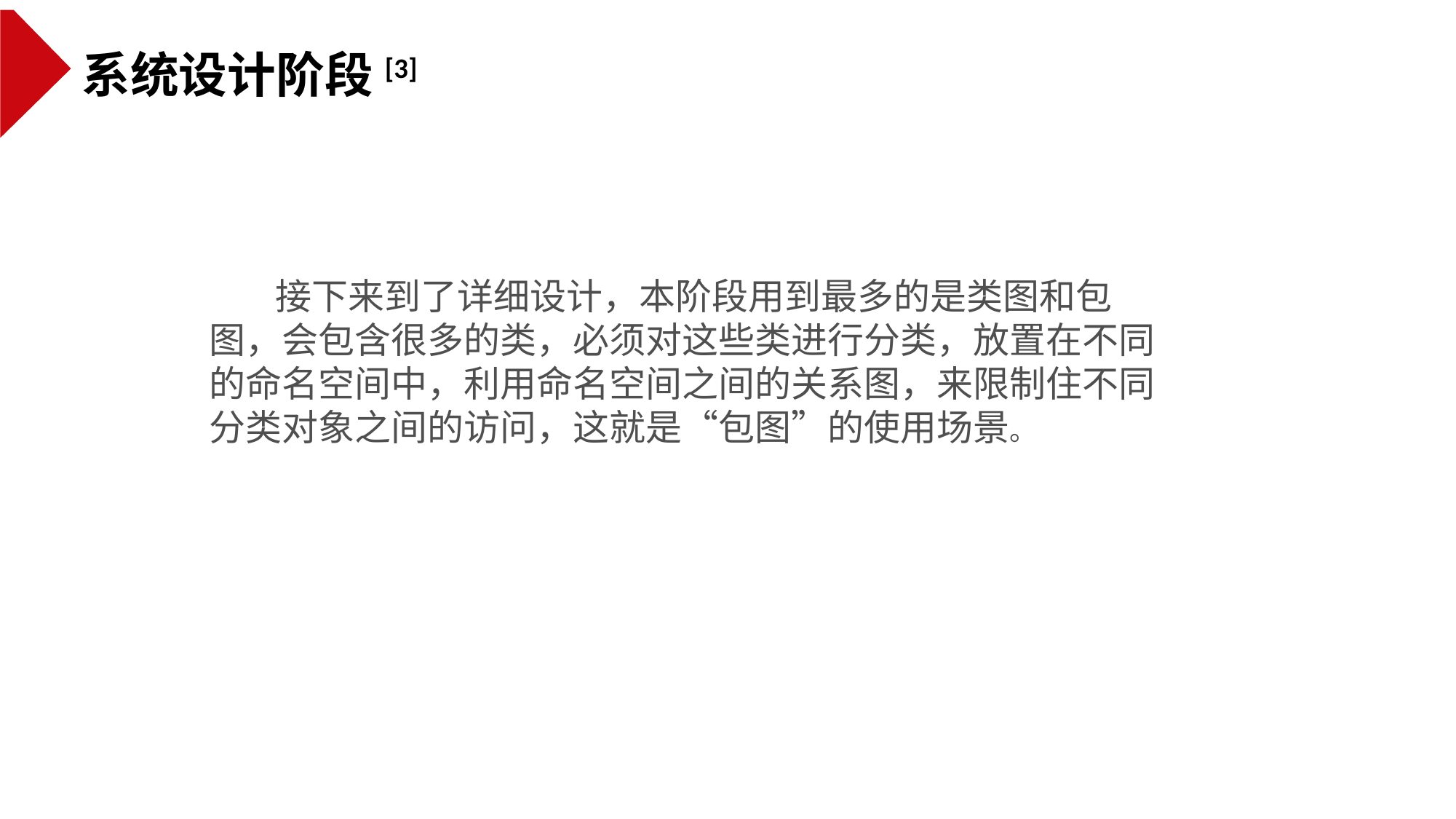

系统设计阶段[3]
       接下来到了详细设计，本阶段用到最多的是类图和包图，会包含很多的类，必须对这些类进行分类，放置在不同的命名空间中，利用命名空间之间的关系图，来限制住不同分类对象之间的访问，这就是“包图”的使用场景。